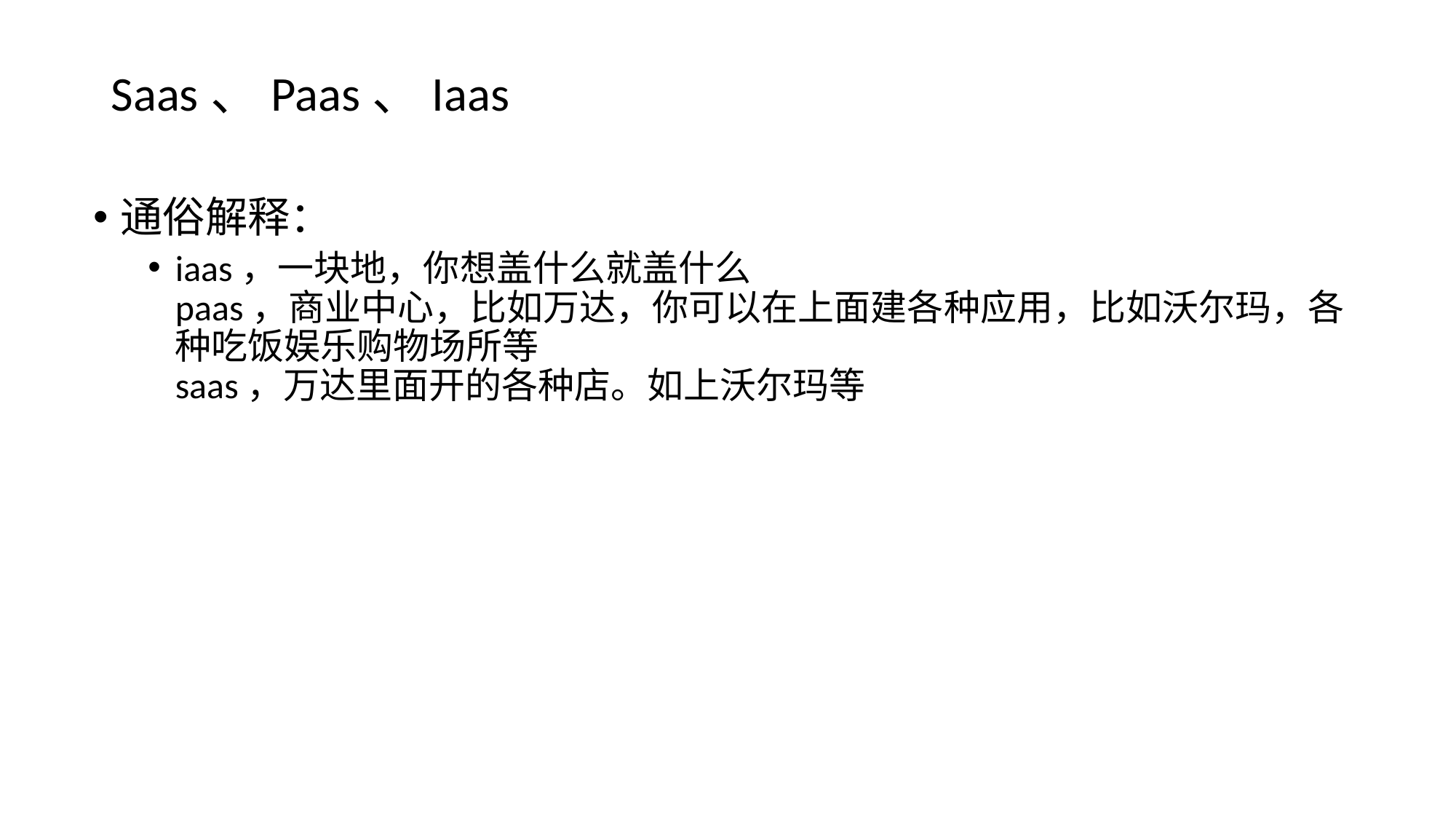

# Saas、Paas、Iaas
通俗解释：
iaas，一块地，你想盖什么就盖什么
paas，商业中心，比如万达，你可以在上面建各种应用，比如沃尔玛，各种吃饭娱乐购物场所等
saas，万达里面开的各种店。如上沃尔玛等